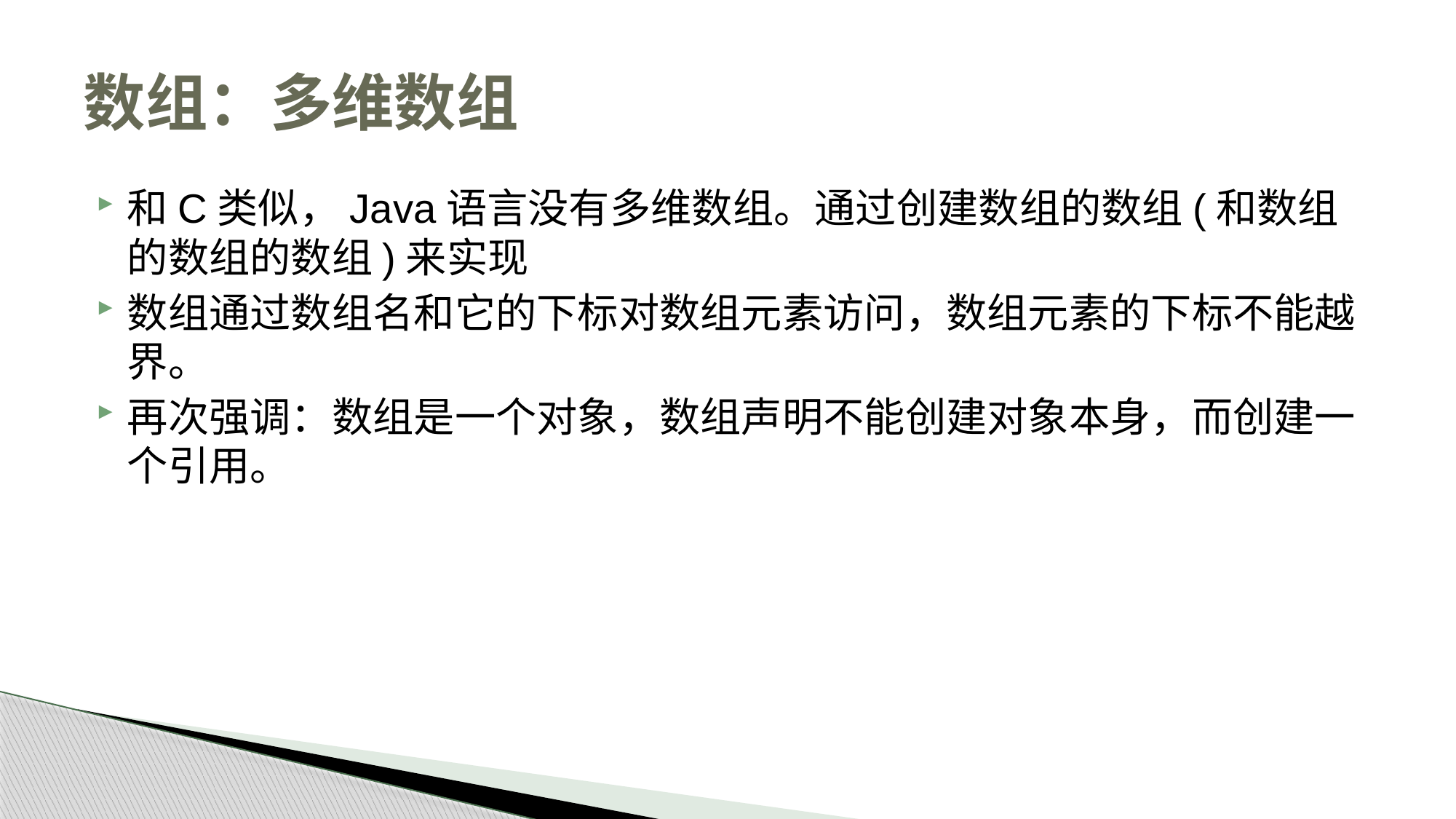

# 数组：多维数组
和C类似，Java语言没有多维数组。通过创建数组的数组(和数组的数组的数组)来实现
数组通过数组名和它的下标对数组元素访问，数组元素的下标不能越界。
再次强调：数组是一个对象，数组声明不能创建对象本身，而创建一个引用。